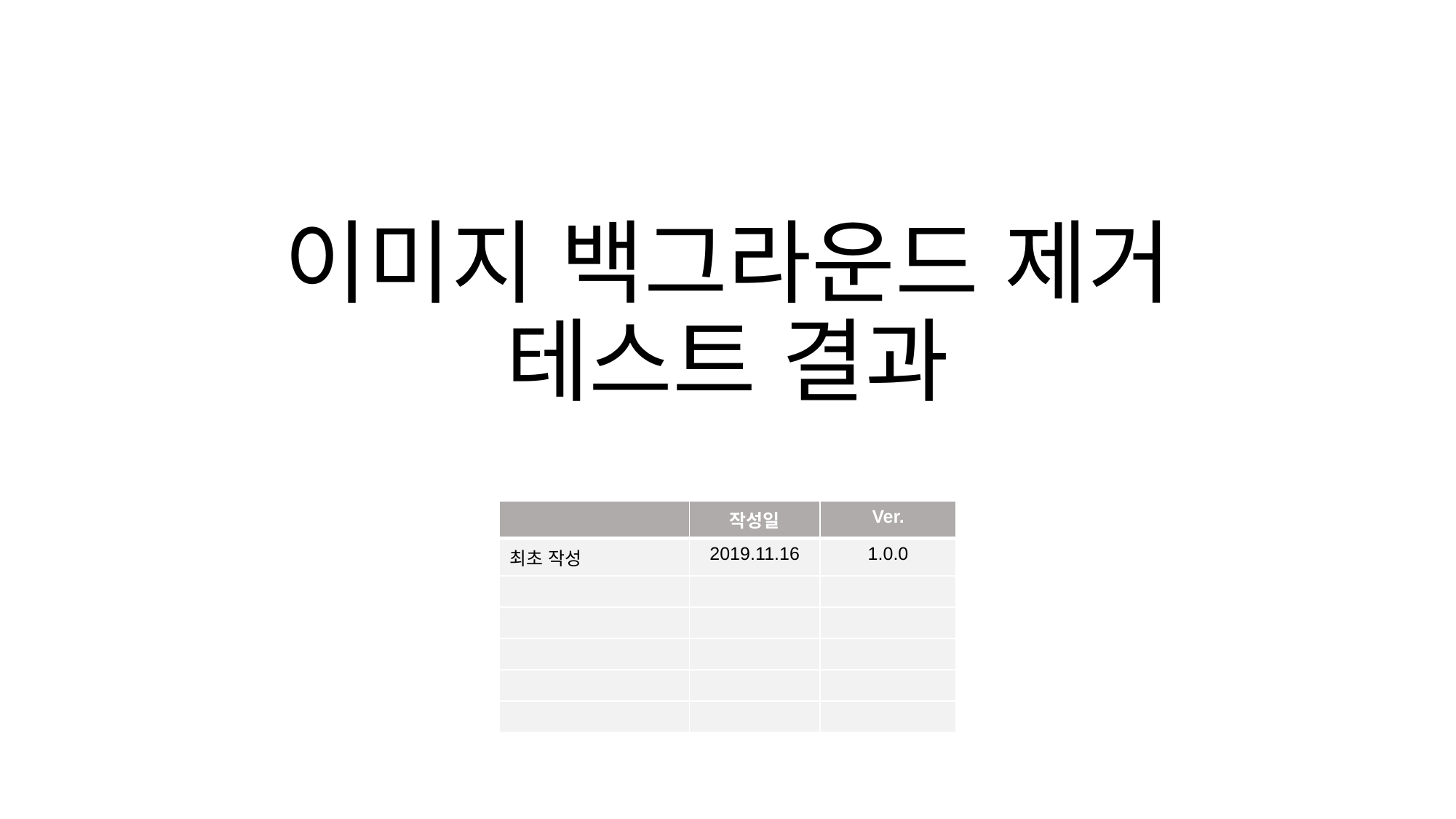

# 이미지 백그라운드 제거 테스트 결과
|  | 작성일 | Ver. |
| --- | --- | --- |
| 최초 작성 | 2019.11.16 | 1.0.0 |
|  |  |  |
|  |  |  |
|  |  |  |
|  |  |  |
|  |  |  |